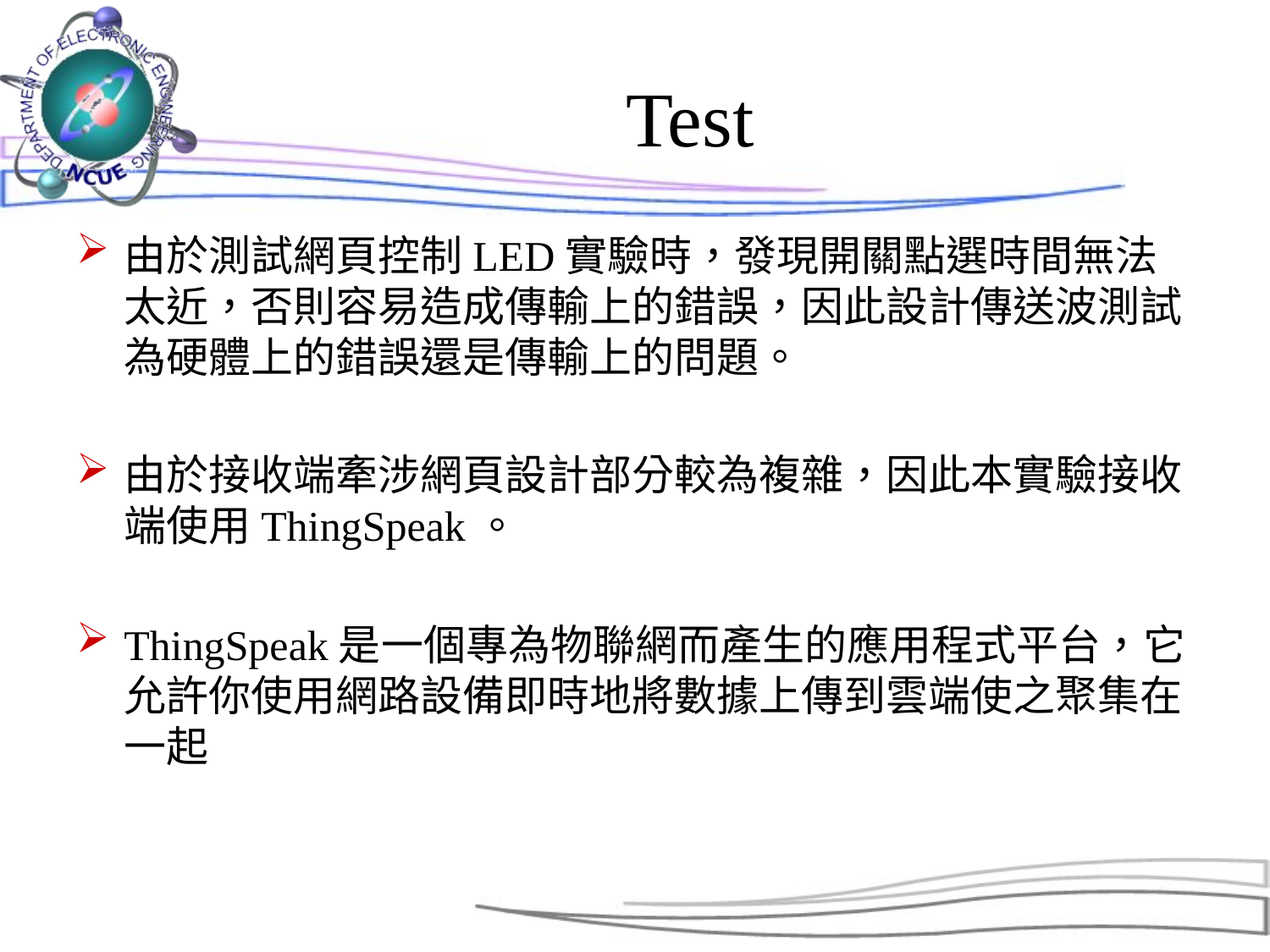

# Test
由於測試網頁控制LED實驗時，發現開關點選時間無法太近，否則容易造成傳輸上的錯誤，因此設計傳送波測試為硬體上的錯誤還是傳輸上的問題。

由於接收端牽涉網頁設計部分較為複雜，因此本實驗接收端使用ThingSpeak。

ThingSpeak是一個專為物聯網而產生的應用程式平台，它允許你使用網路設備即時地將數據上傳到雲端使之聚集在一起